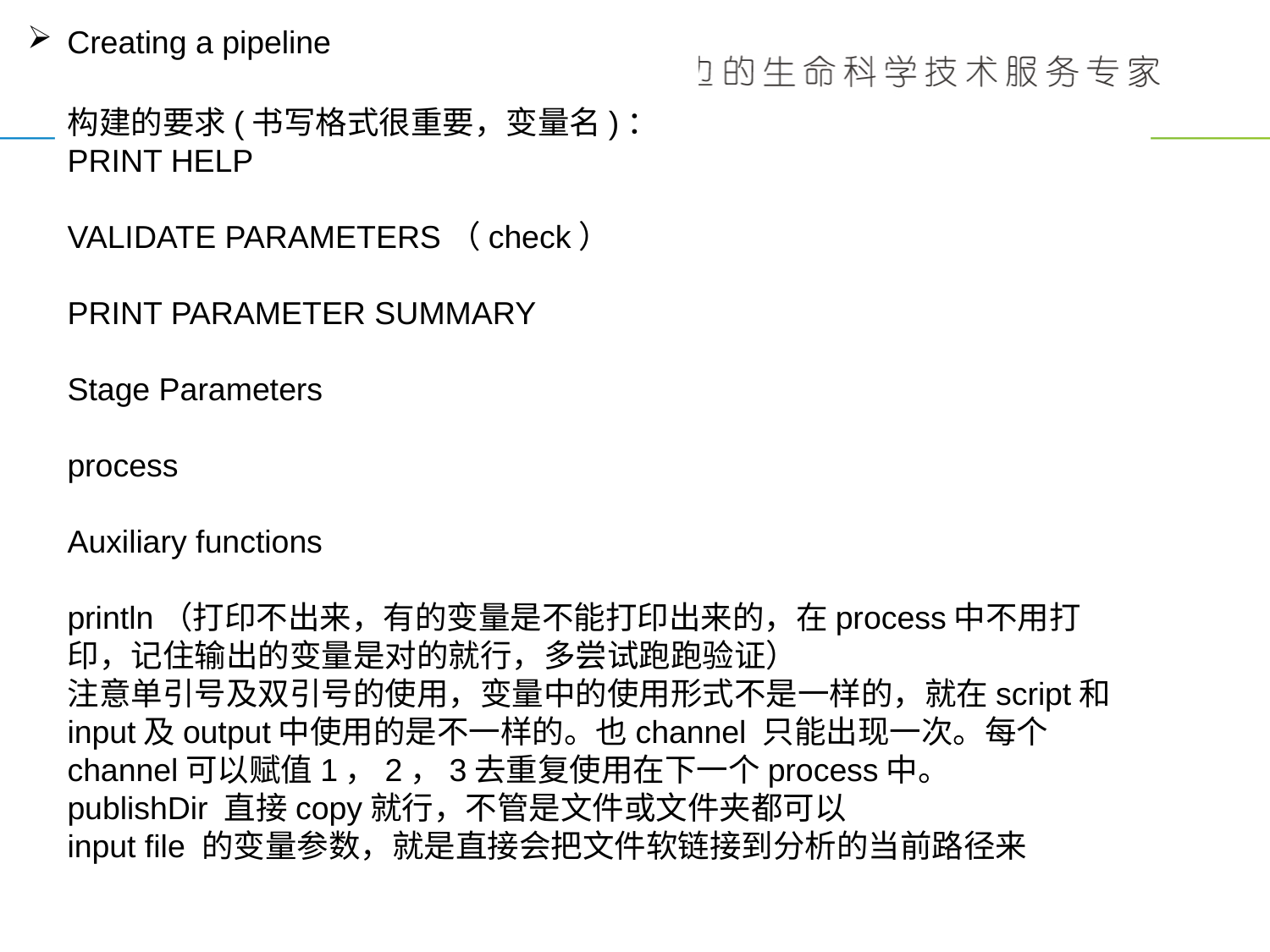

Creating a pipeline

构建的要求(书写格式很重要，变量名)：
PRINT HELP

VALIDATE PARAMETERS（check）

PRINT PARAMETER SUMMARY

Stage Parameters

process

Auxiliary functions

println（打印不出来，有的变量是不能打印出来的，在process中不用打印，记住输出的变量是对的就行，多尝试跑跑验证）
注意单引号及双引号的使用，变量中的使用形式不是一样的，就在script和input及output中使用的是不一样的。也channel 只能出现一次。每个channel可以赋值1，2，3去重复使用在下一个process中。
publishDir 直接copy就行，不管是文件或文件夹都可以
input file 的变量参数，就是直接会把文件软链接到分析的当前路径来